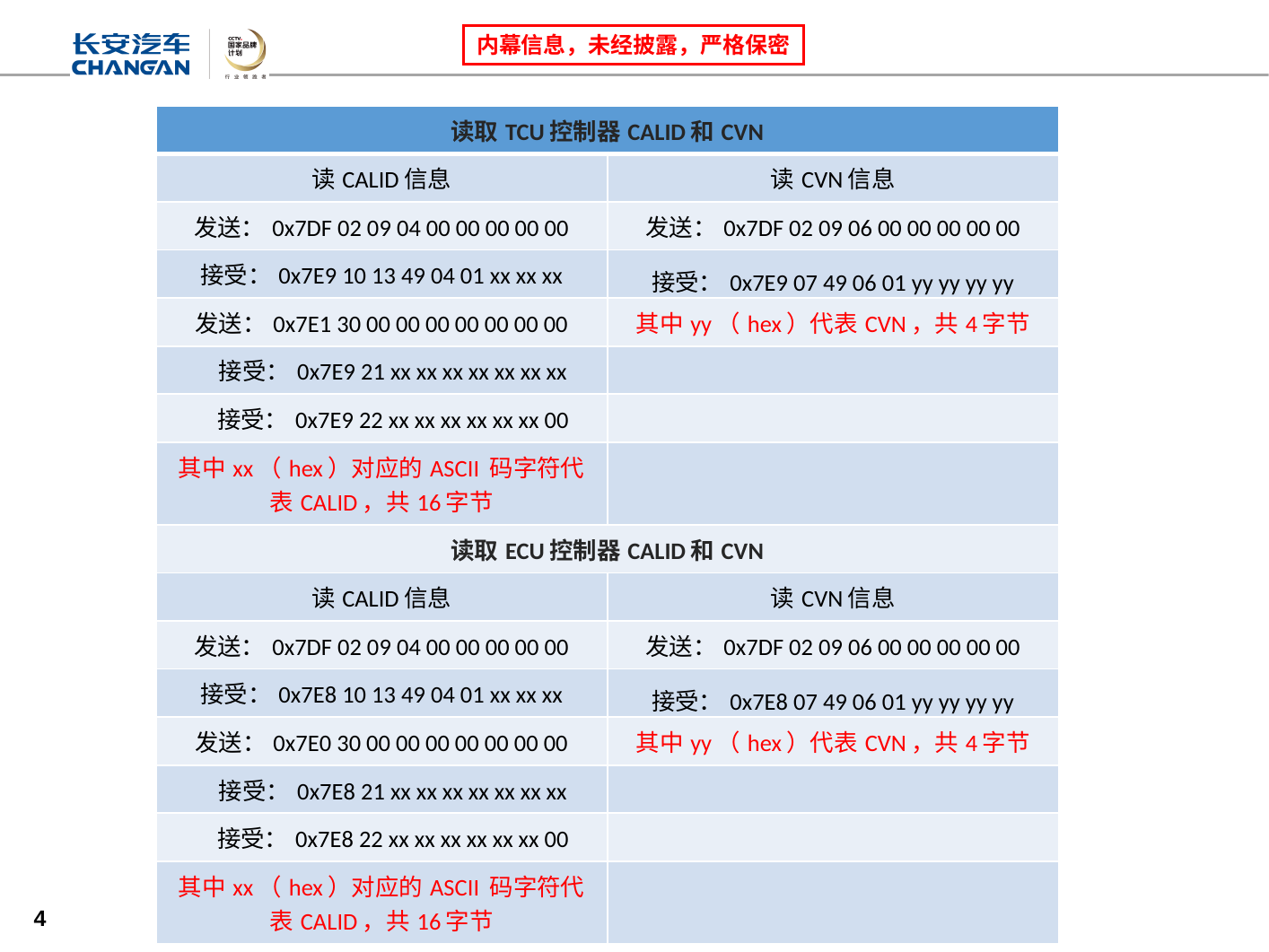

| 读取TCU控制器CALID和CVN |  |
| --- | --- |
| 读CALID信息 | 读CVN信息 |
| 发送：0x7DF 02 09 04 00 00 00 00 00 | 发送：0x7DF 02 09 06 00 00 00 00 00 |
| 接受：0x7E9 10 13 49 04 01 xx xx xx | 接受：0x7E9 07 49 06 01 yy yy yy yy |
| 发送：0x7E1 30 00 00 00 00 00 00 00 | 其中yy（hex）代表CVN，共4字节 |
| 接受：0x7E9 21 xx xx xx xx xx xx xx |  |
| 接受：0x7E9 22 xx xx xx xx xx xx 00 |  |
| 其中xx（hex）对应的ASCII 码字符代表CALID，共16字节 |  |
| 读取ECU控制器CALID和CVN |  |
| 读CALID信息 | 读CVN信息 |
| 发送：0x7DF 02 09 04 00 00 00 00 00 | 发送：0x7DF 02 09 06 00 00 00 00 00 |
| 接受：0x7E8 10 13 49 04 01 xx xx xx | 接受：0x7E8 07 49 06 01 yy yy yy yy |
| 发送：0x7E0 30 00 00 00 00 00 00 00 | 其中yy（hex）代表CVN，共4字节 |
| 接受：0x7E8 21 xx xx xx xx xx xx xx |  |
| 接受：0x7E8 22 xx xx xx xx xx xx 00 |  |
| 其中xx（hex）对应的ASCII 码字符代表CALID，共16字节 |  |